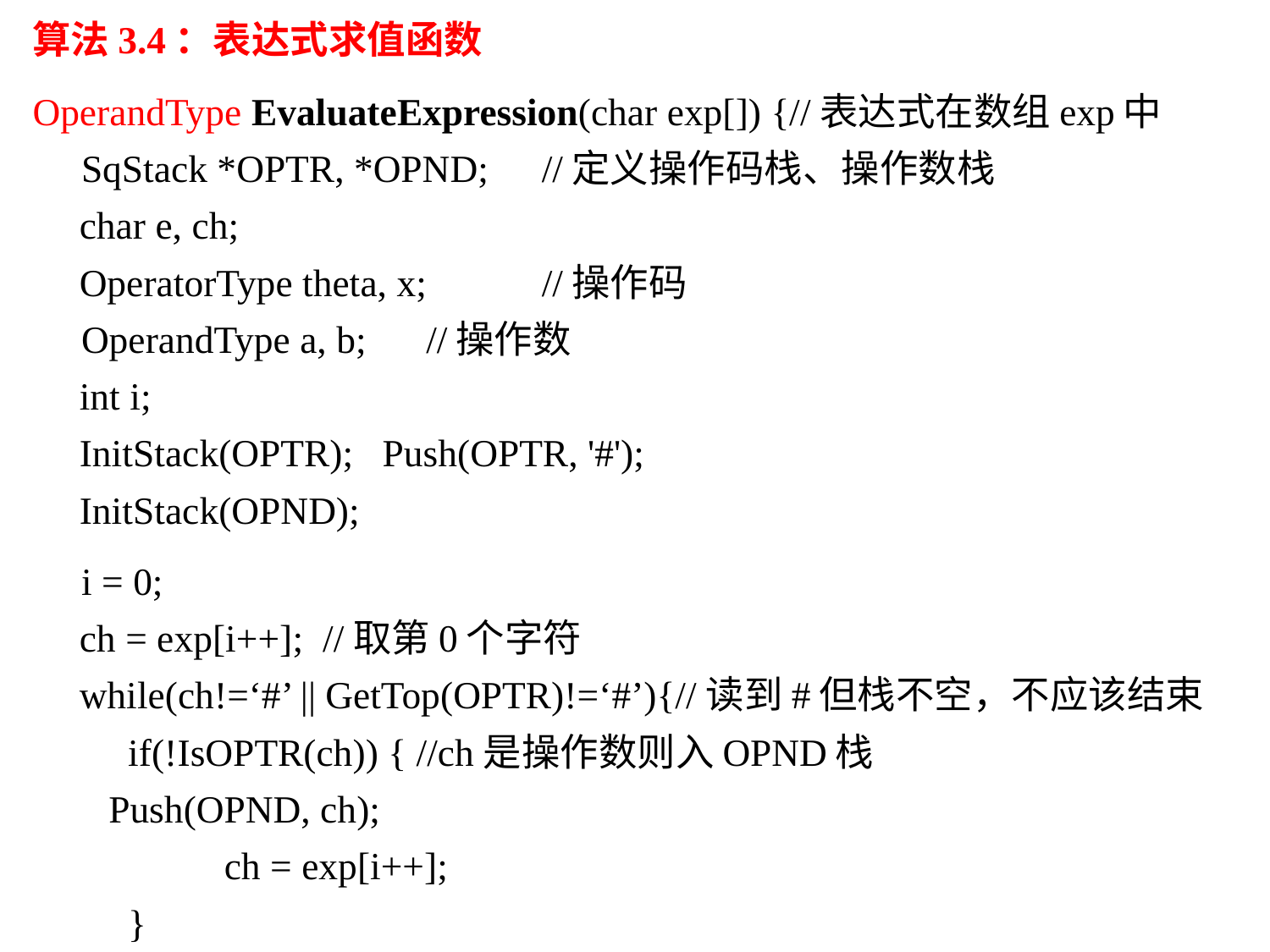

算法3.4：表达式求值函数
OperandType EvaluateExpression(char exp[]) {//表达式在数组exp中
     SqStack *OPTR, *OPND;	//定义操作码栈、操作数栈
	char e, ch;
	OperatorType theta, x;	//操作码
     OperandType a, b;		//操作数
	int i;
	InitStack(OPTR);   Push(OPTR, '#');
	InitStack(OPND);
     i = 0;
	ch = exp[i++];  //取第0个字符
	while(ch!=‘#’ || GetTop(OPTR)!=‘#’){//读到#但栈不空，不应该结束
	     if(!IsOPTR(ch)) { //ch是操作数则入OPND栈
		   Push(OPND, ch);
	 	   ch = exp[i++];
 	     }